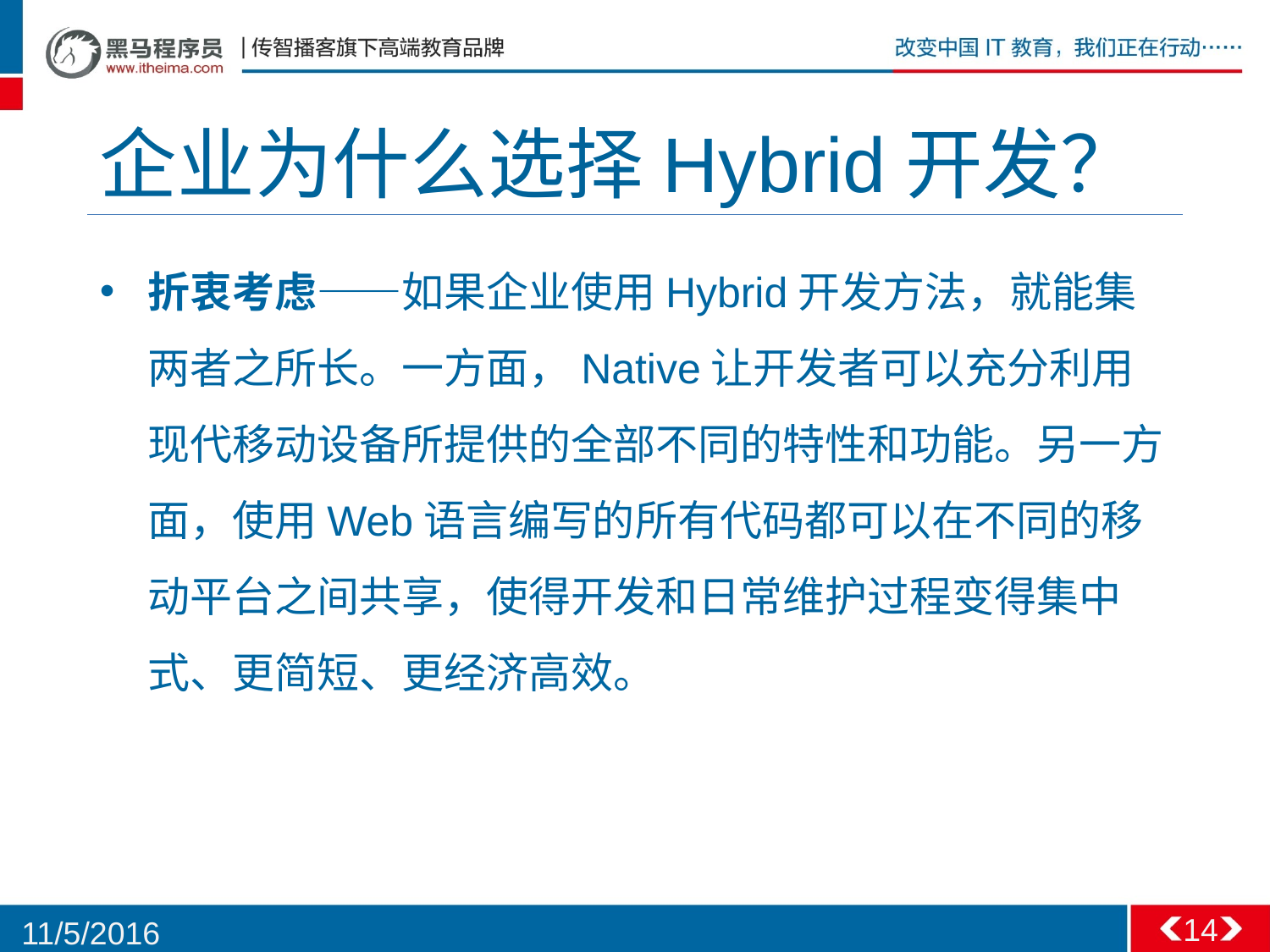

# 企业为什么选择Hybrid开发？
折衷考虑——如果企业使用Hybrid开发方法，就能集两者之所长。一方面，Native让开发者可以充分利用 现代移动设备所提供的全部不同的特性和功能。另一方面，使用Web语言编写的所有代码都可以在不同的移动平台之间共享，使得开发和日常维护过程变得集中 式、更简短、更经济高效。

14

11/5/2016